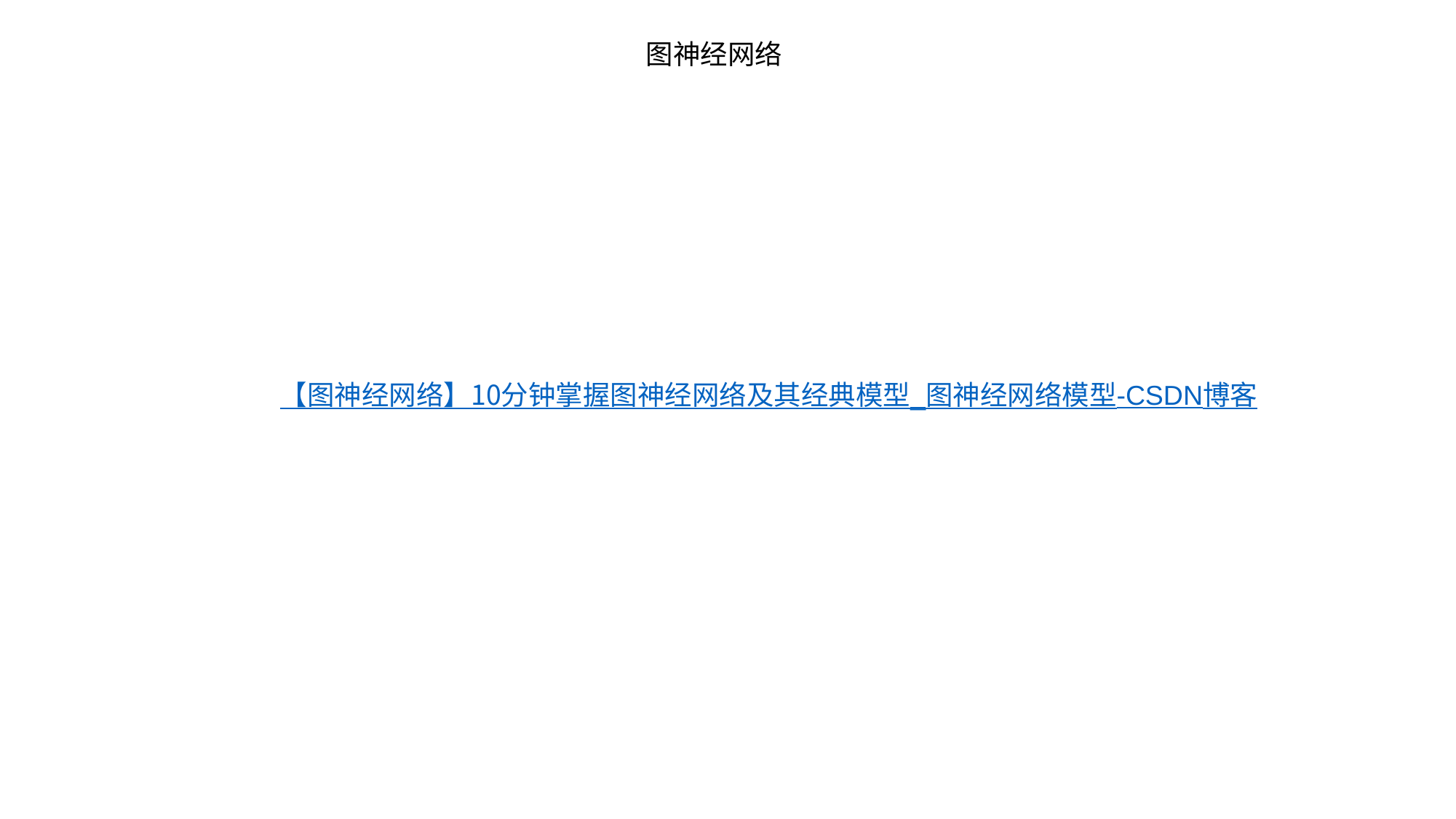

图神经网络
【图神经网络】10分钟掌握图神经网络及其经典模型_图神经网络模型-CSDN博客